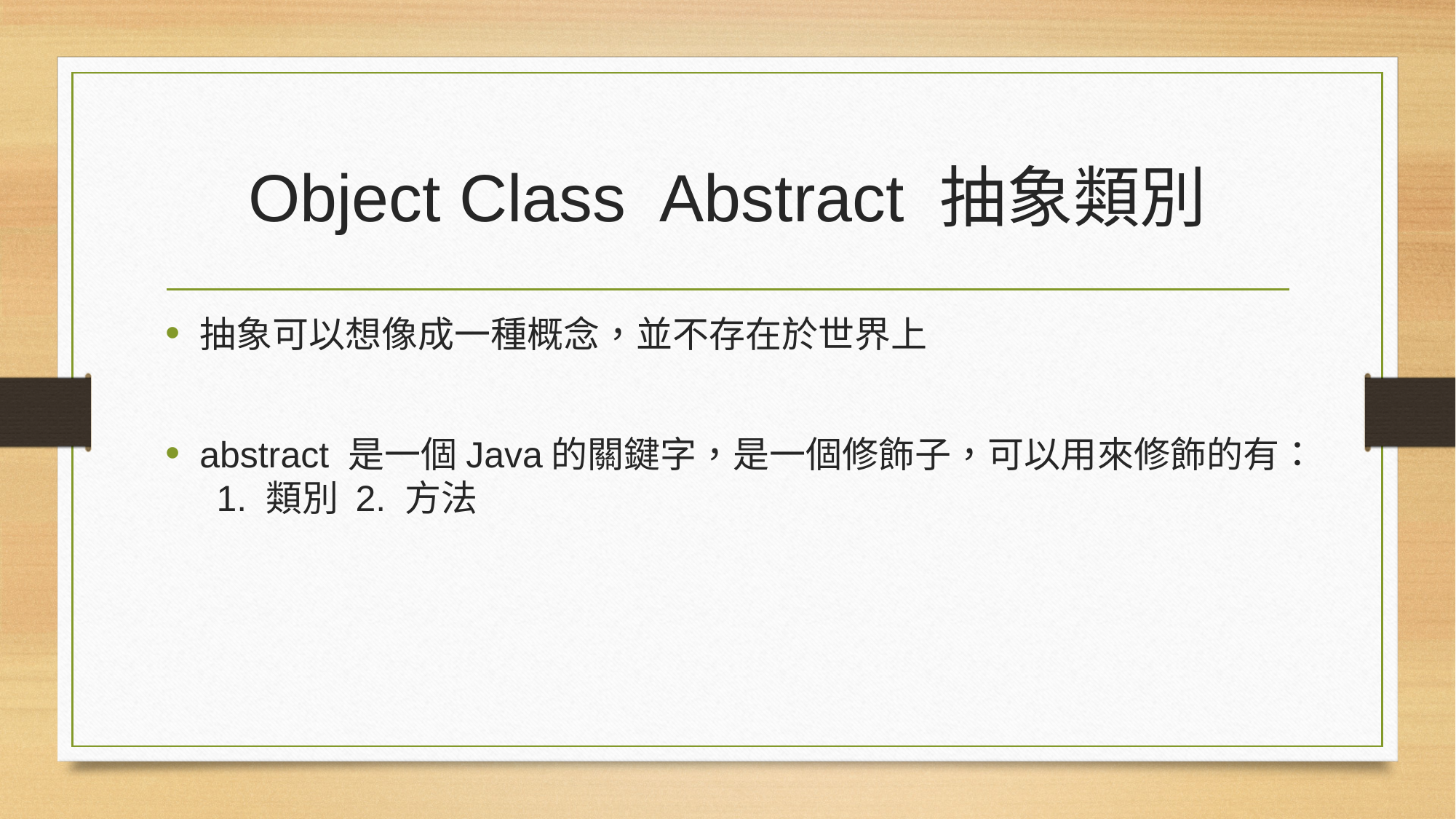

# Object Class  Abstract 抽象類別
抽象可以想像成一種概念，並不存在於世界上

abstract 是一個Java的關鍵字，是一個修飾子，可以用來修飾的有： 1. 類別 2. 方法